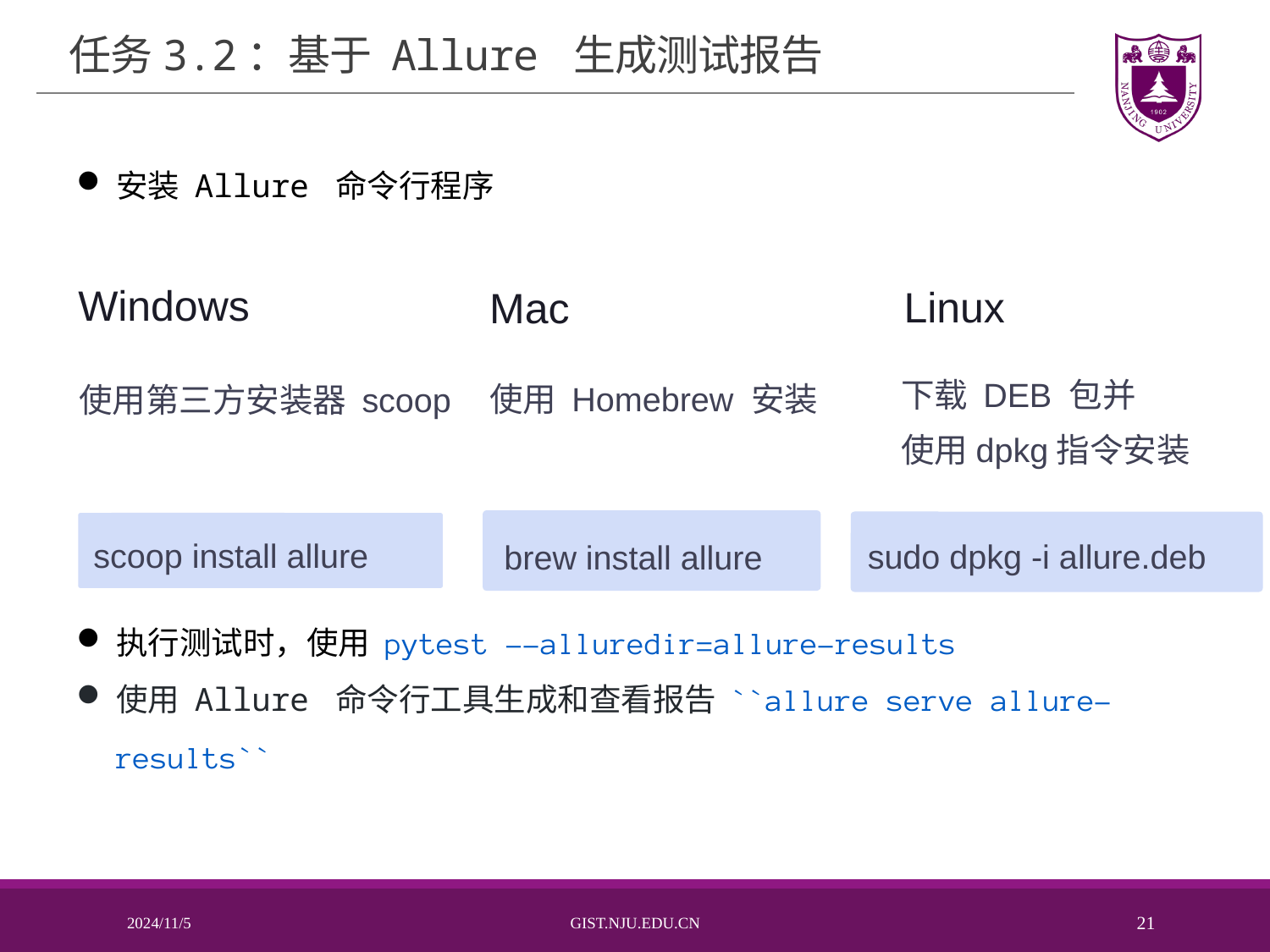

# 任务3.2：基于 Allure 生成测试报告

Windows
Linux
Mac
下载 DEB 包并
使用dpkg指令安装
使用 Homebrew 安装
使用第三方安装器 scoop

安装 Allure 命令行程序

执行测试时，使用 pytest --alluredir=allure-results
使用 Allure 命令行工具生成和查看报告 ``allure serve allure-results``

scoop install allure
sudo dpkg -i allure.deb
brew install allure
2024/11/5
Gist.nju.edu.cn
21